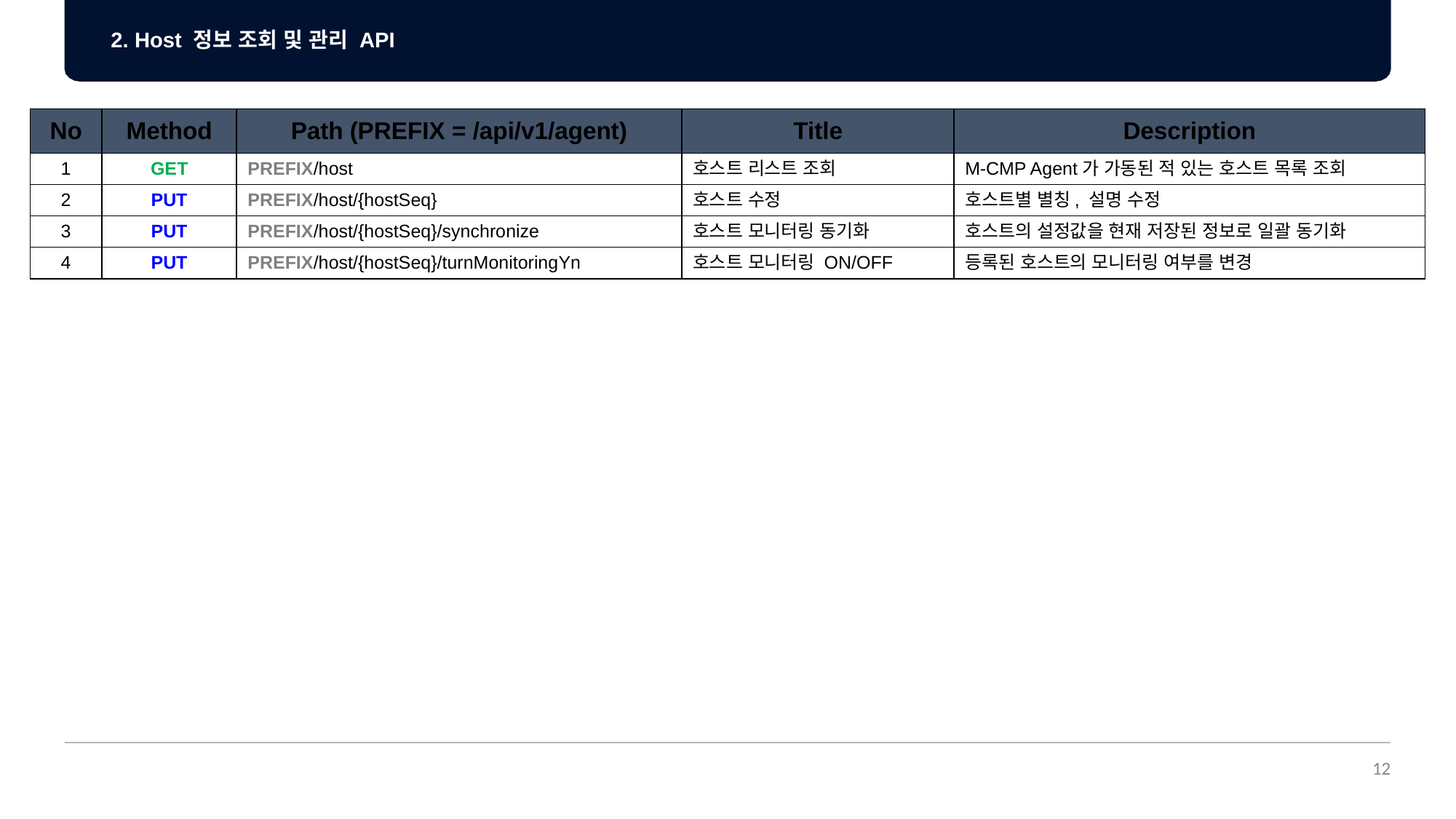

# 2. Host 정보 조회 및 관리 API
| No | Method | Path (PREFIX = /api/v1/agent) | Title | Description |
| --- | --- | --- | --- | --- |
| 1 | GET | PREFIX/host | 호스트 리스트 조회 | M-CMP Agent가 가동된 적 있는 호스트 목록 조회 |
| 2 | PUT | PREFIX/host/{hostSeq} | 호스트 수정 | 호스트별 별칭, 설명 수정 |
| 3 | PUT | PREFIX/host/{hostSeq}/synchronize | 호스트 모니터링 동기화 | 호스트의 설정값을 현재 저장된 정보로 일괄 동기화 |
| 4 | PUT | PREFIX/host/{hostSeq}/turnMonitoringYn | 호스트 모니터링 ON/OFF | 등록된 호스트의 모니터링 여부를 변경 |